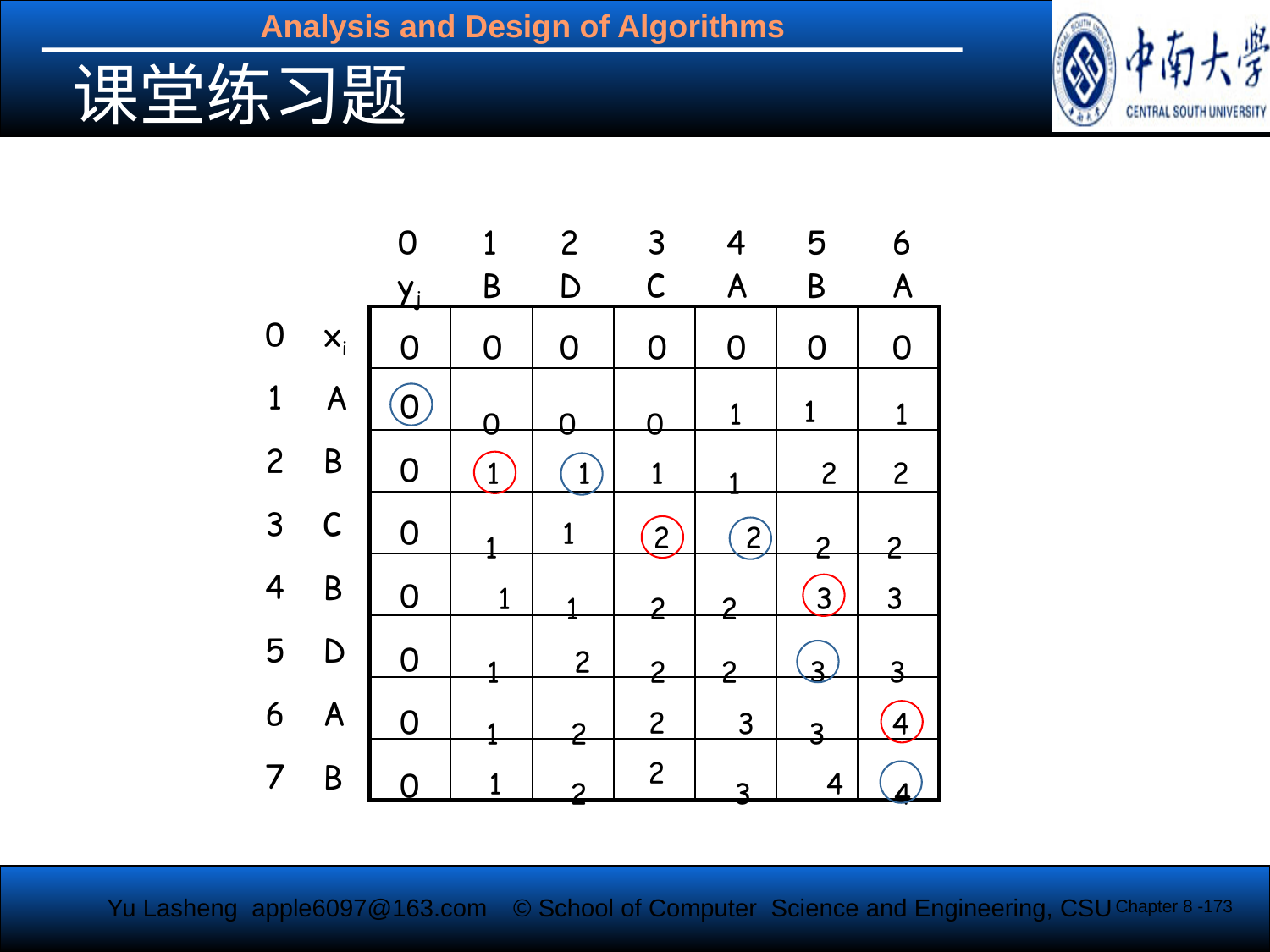

# 课堂练习题
0
1
2
3
4
5
6
yj
B
D
C
A
B
A
|  |  |  |  |  |  |  |
| --- | --- | --- | --- | --- | --- | --- |
|  |  |  |  |  |  |  |
|  |  |  |  |  |  |  |
|  |  |  |  |  |  |  |
|  |  |  |  |  |  |  |
|  |  |  |  |  |  |  |
|  |  |  |  |  |  |  |
|  |  |  |  |  |  |  |
0
xi
0
0
0
0
0
0
0
0
0
0
0
0
0
0
1
A

1

0

0

0

1

  1
2
B

1

1

2

    1
   1
   2
3
C

1

2

2

2
1
    2

1

1

2

2

3
  3
4
B

1

2

2

2

3

3
5
D

1

2

3

3

4
2
6
A

1

2

3

4

4
2
7
B

Chapter 8 -173